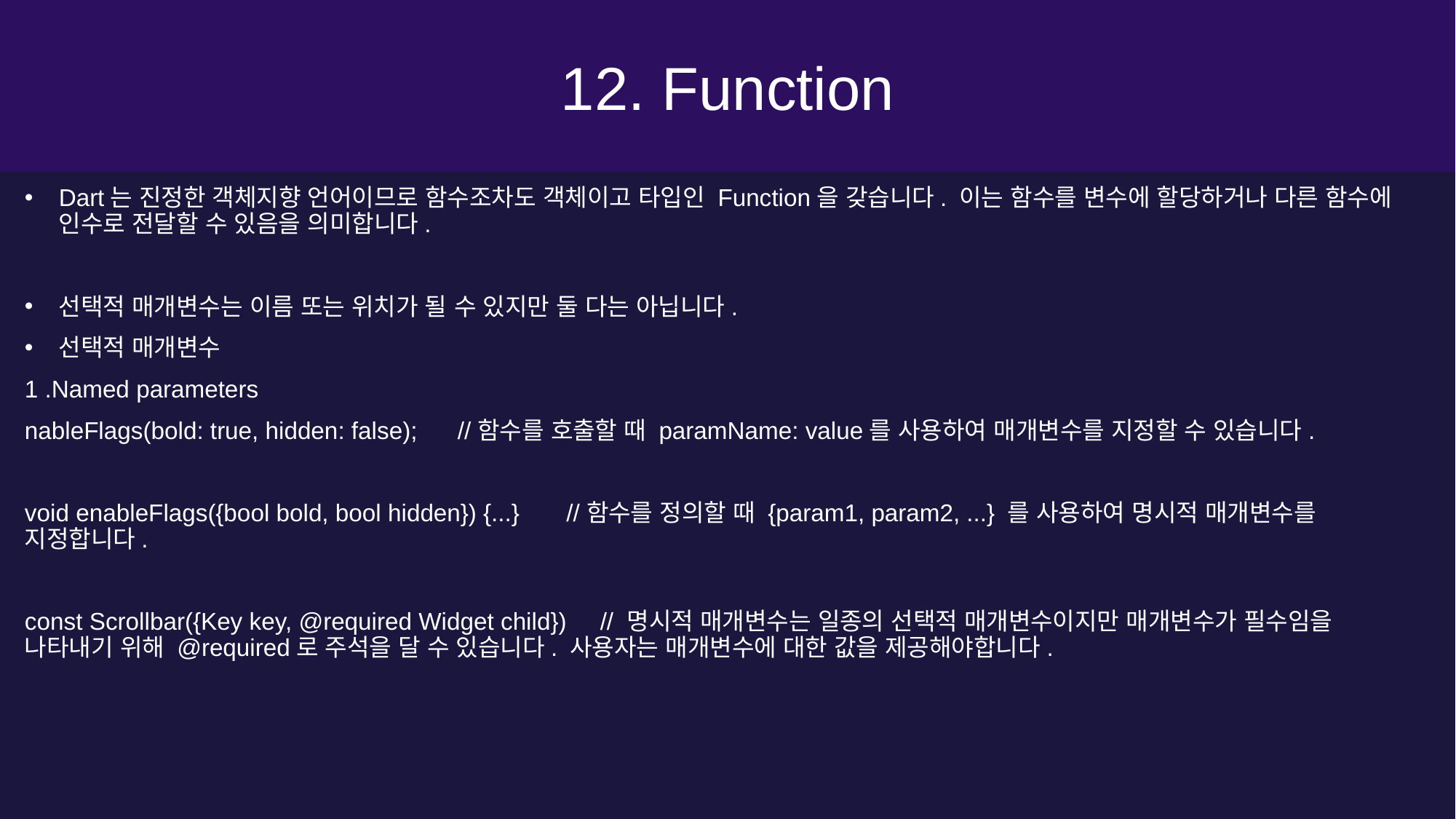

12. Function​

Dart는 진정한 객체지향 언어이므로 함수조차도 객체이고 타입인 Function을 갖습니다. 이는 함수를 변수에 할당하거나 다른 함수에 인수로 전달할 수 있음을 의미합니다.

선택적 매개변수는 이름 또는 위치가 될 수 있지만 둘 다는 아닙니다.
선택적 매개변수
1 .Named parameters
nableFlags(bold: true, hidden: false);      //함수를 호출할 때 paramName: value를 사용하여 매개변수를 지정할 수 있습니다.

void enableFlags({bool bold, bool hidden}) {...}       //함수를 정의할 때 {param1, param2, ...} 를 사용하여 명시적 매개변수를 지정합니다.

const Scrollbar({Key key, @required Widget child})     // 명시적 매개변수는 일종의 선택적 매개변수이지만 매개변수가 필수임을 나타내기 위해 @required로 주석을 달 수 있습니다. 사용자는 매개변수에 대한 값을 제공해야합니다.